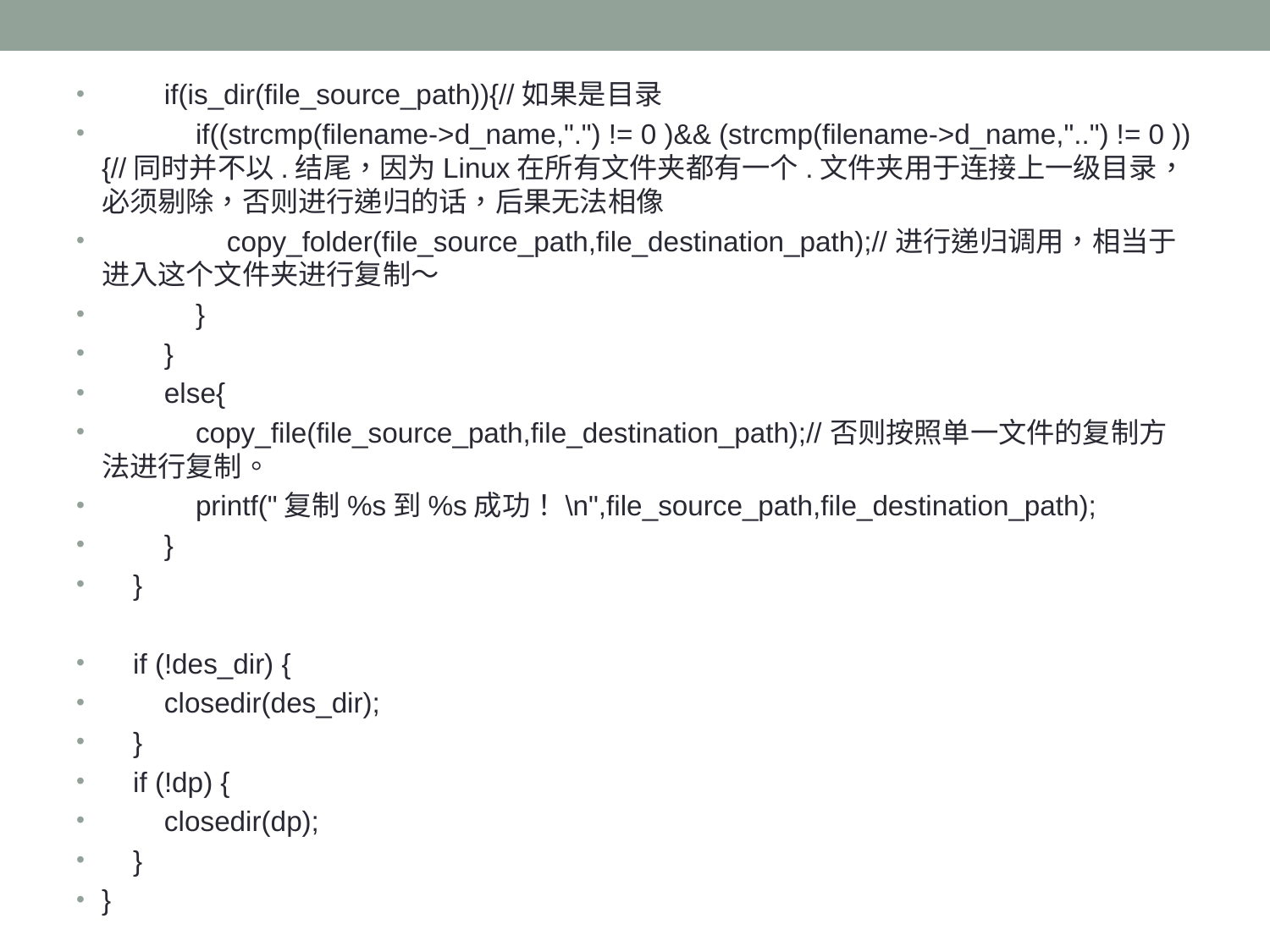

if(is_dir(file_source_path)){//如果是目录
            if((strcmp(filename->d_name,".") != 0 )&& (strcmp(filename->d_name,"..") != 0 )){//同时并不以.结尾，因为Linux在所有文件夹都有一个.文件夹用于连接上一级目录，必须剔除，否则进行递归的话，后果无法相像
                copy_folder(file_source_path,file_destination_path);//进行递归调用，相当于进入这个文件夹进行复制～
            }
        }
        else{
            copy_file(file_source_path,file_destination_path);//否则按照单一文件的复制方法进行复制。
            printf("复制%s到%s成功！\n",file_source_path,file_destination_path);
        }
    }

    if (!des_dir) {
        closedir(des_dir);
    }
    if (!dp) {
        closedir(dp);
    }
}